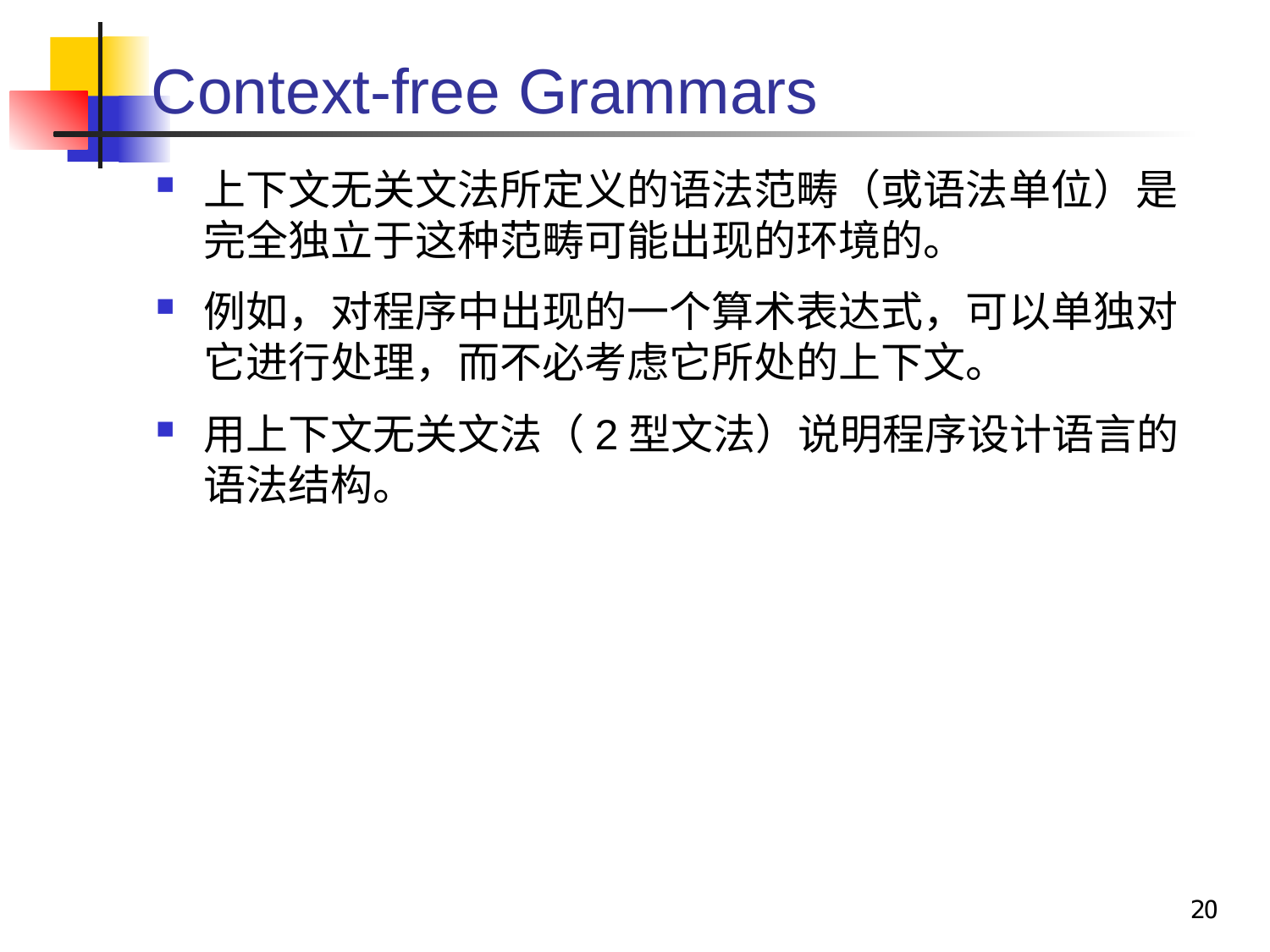

# Context-free Grammars
上下文无关文法所定义的语法范畴（或语法单位）是完全独立于这种范畴可能出现的环境的。
例如，对程序中出现的一个算术表达式，可以单独对它进行处理，而不必考虑它所处的上下文。
用上下文无关文法（2型文法）说明程序设计语言的语法结构。
20